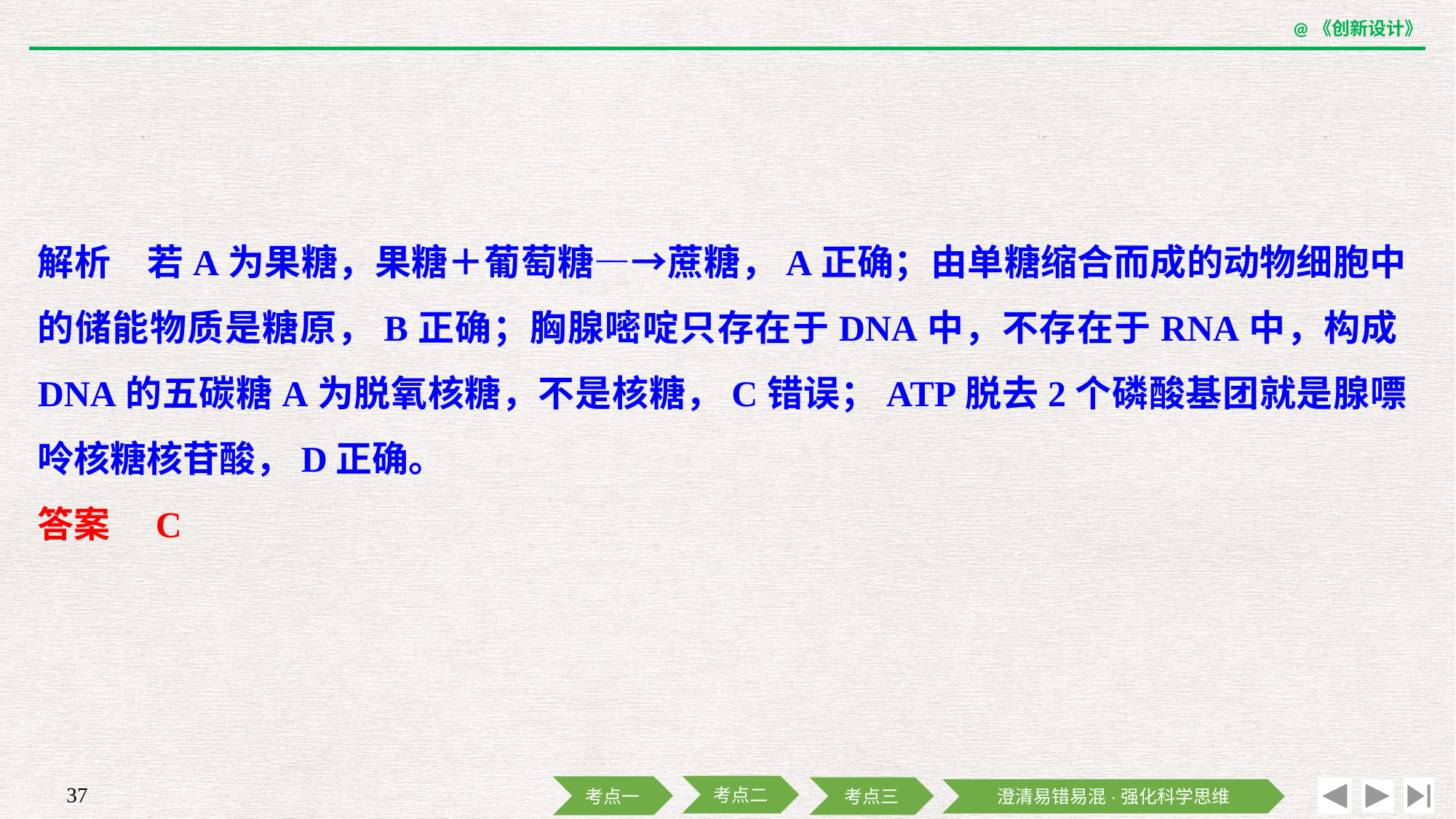

解析　若A为果糖，果糖＋葡萄糖―→蔗糖，A正确；由单糖缩合而成的动物细胞中的储能物质是糖原，B正确；胸腺嘧啶只存在于DNA中，不存在于RNA中，构成DNA的五碳糖A为脱氧核糖，不是核糖，C错误；ATP脱去2个磷酸基团就是腺嘌呤核糖核苷酸，D正确。
答案　C